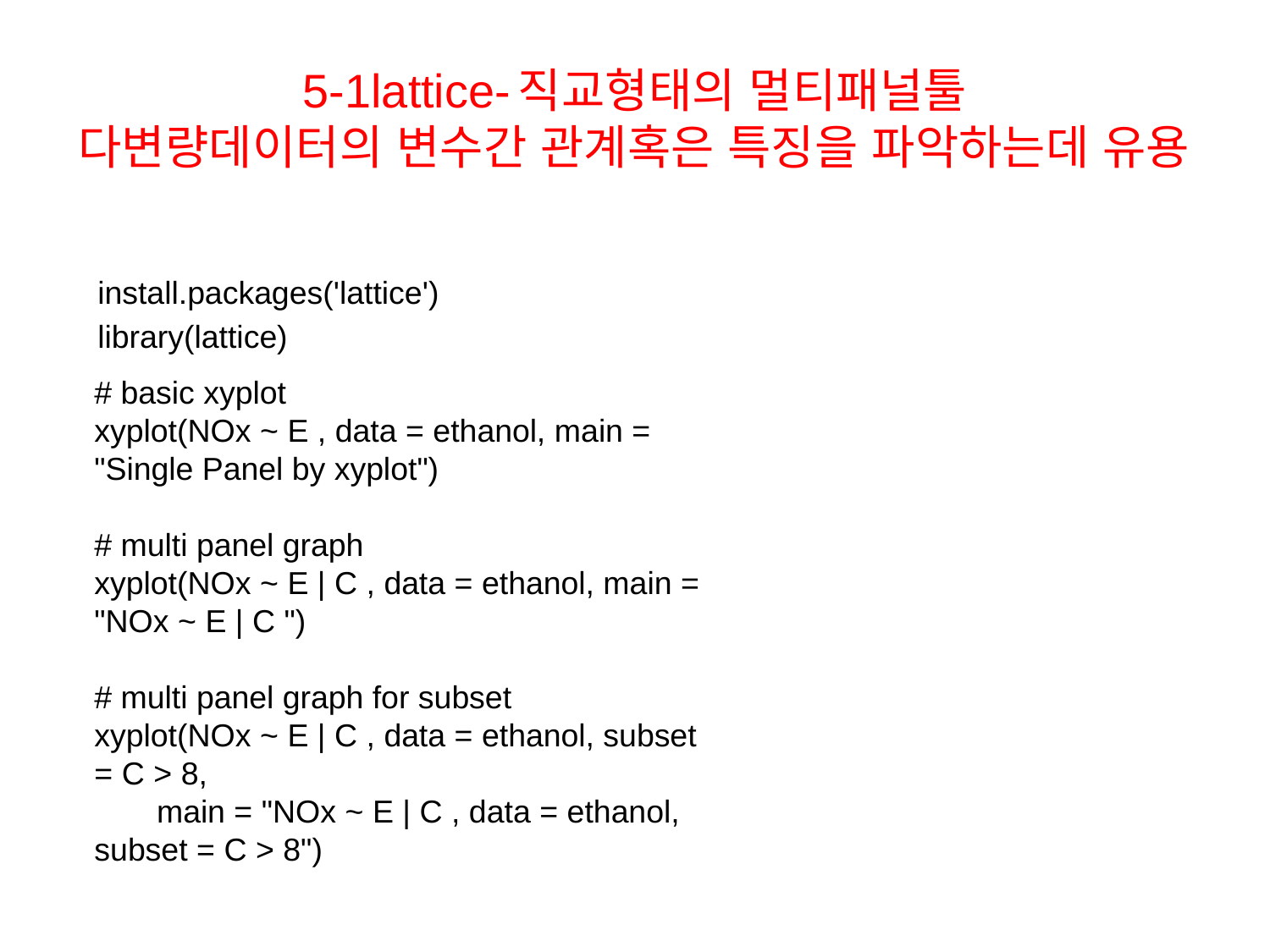

# 5-1lattice-직교형태의 멀티패널툴 다변량데이터의 변수간 관계혹은 특징을 파악하는데 유용
install.packages('lattice')
library(lattice)

# basic xyplot
xyplot(NOx ~ E , data = ethanol, main = "Single Panel by xyplot")

# multi panel graph
xyplot(NOx ~ E | C , data = ethanol, main = "NOx ~ E | C ")

# multi panel graph for subset
xyplot(NOx ~ E | C , data = ethanol, subset = C > 8,
       main = "NOx ~ E | C , data = ethanol, subset = C > 8")